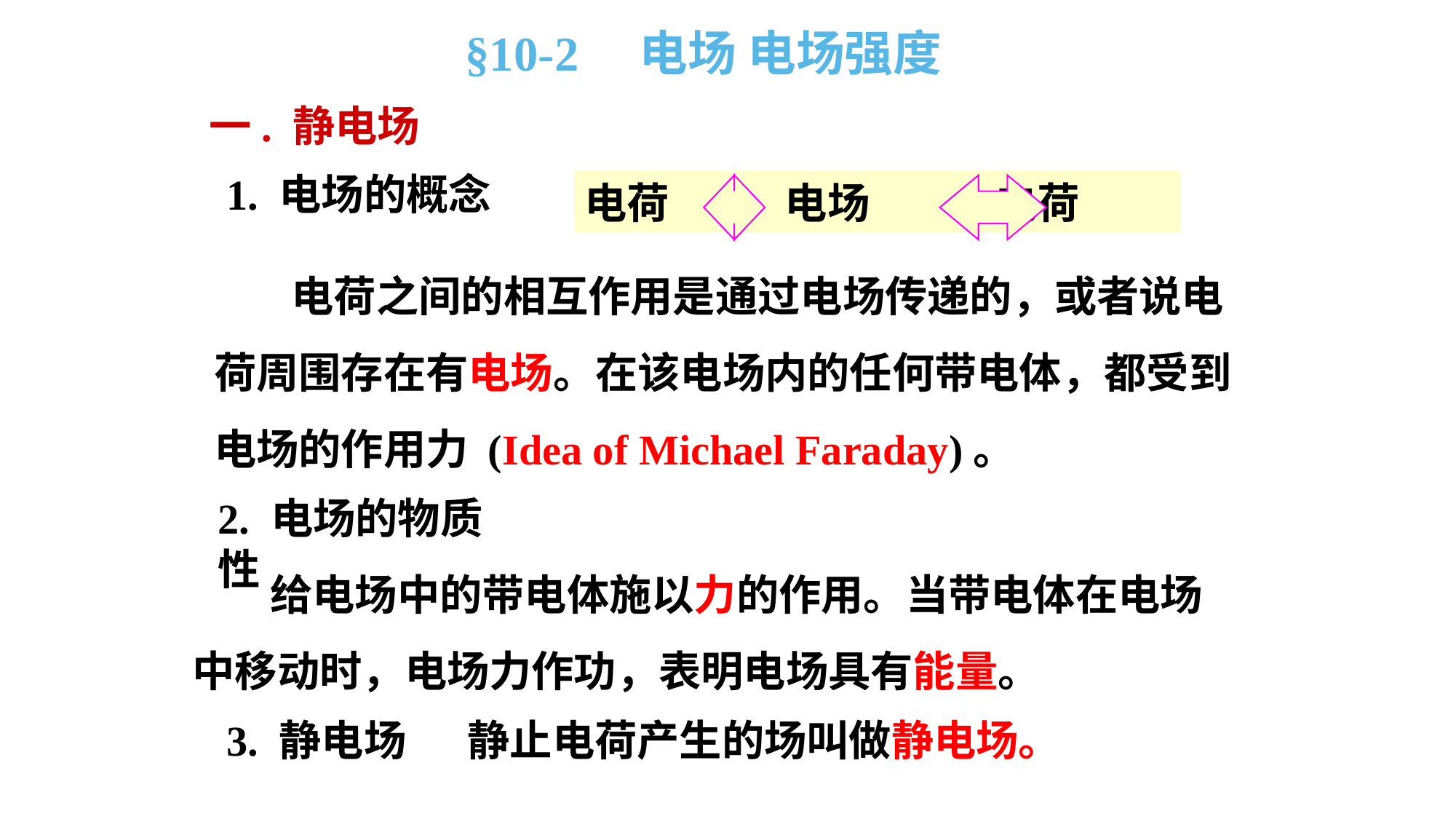

§10-2    电场 电场强度
一. 静电场
1. 电场的概念
电荷            电场             电荷

       电荷之间的相互作用是通过电场传递的，或者说电荷周围存在有电场。在该电场内的任何带电体，都受到电场的作用力 (Idea of Michael Faraday)。
2. 电场的物质性
       给电场中的带电体施以力的作用。当带电体在电场中移动时，电场力作功，表明电场具有能量。
3. 静电场
静止电荷产生的场叫做静电场。